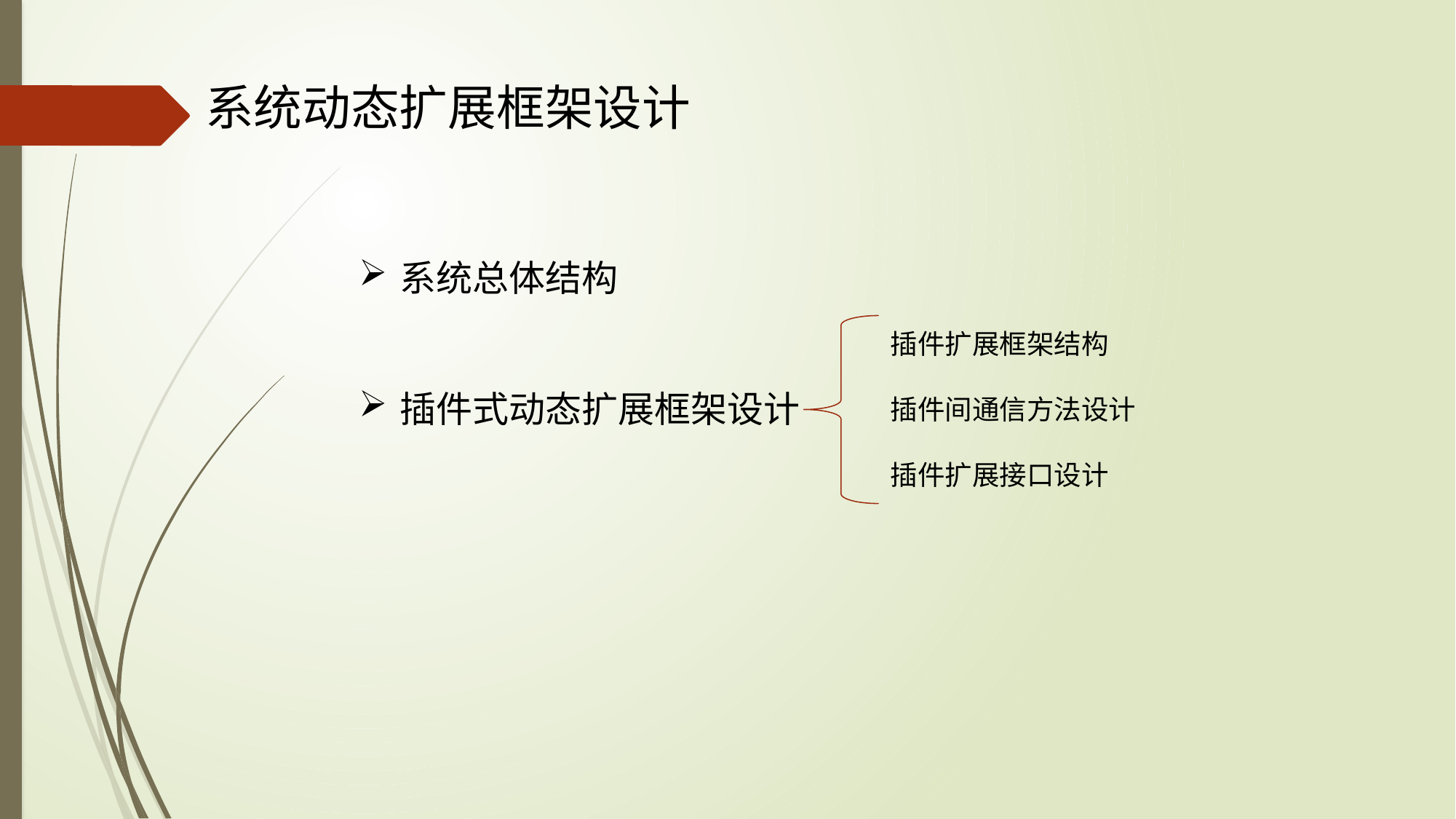

系统动态扩展框架设计
系统总体结构

插件式动态扩展框架设计

插件扩展框架结构
插件间通信方法设计
插件扩展接口设计